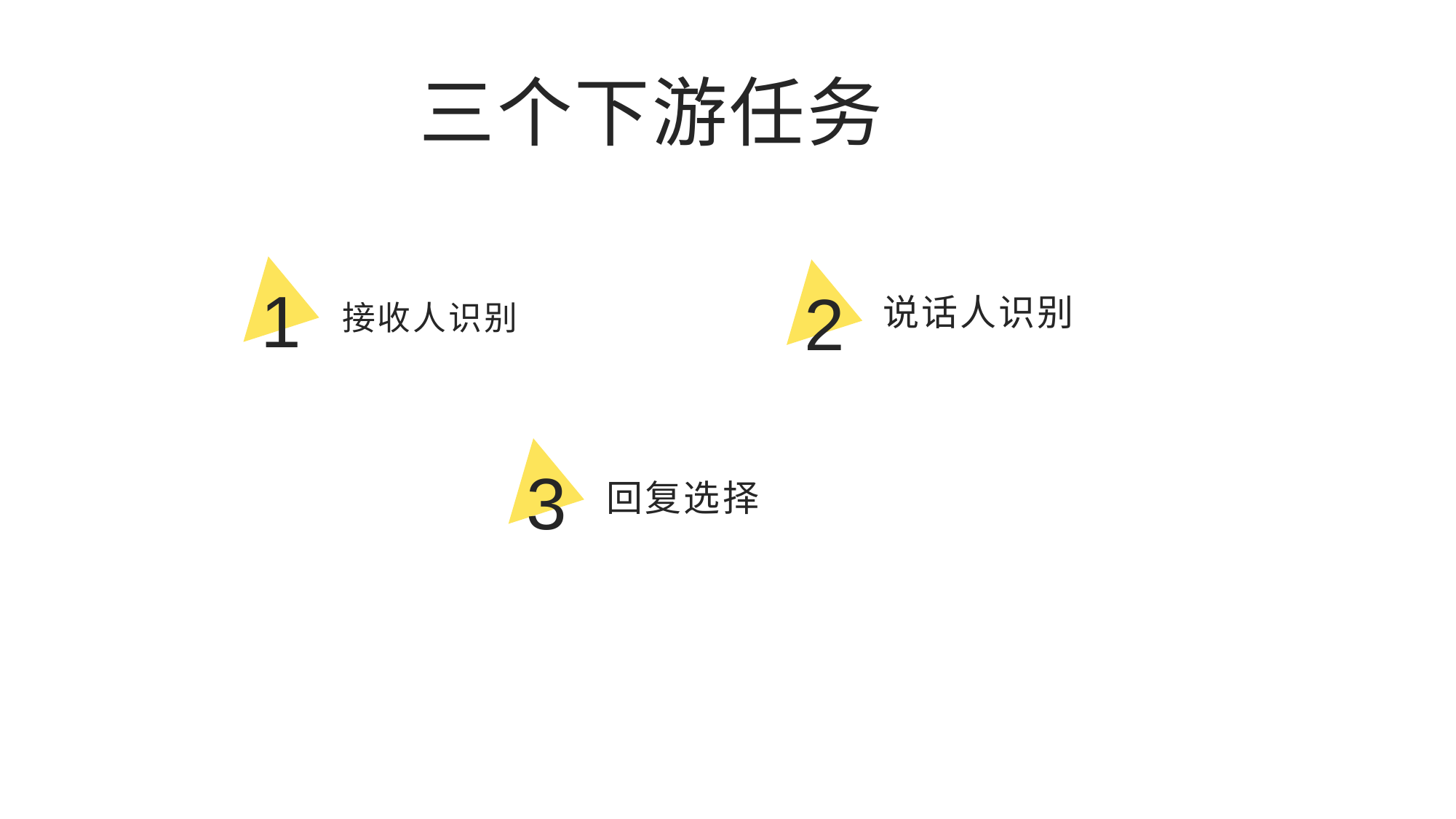

三个下游任务
1
2

说话人识别
接收人识别
3

回复选择